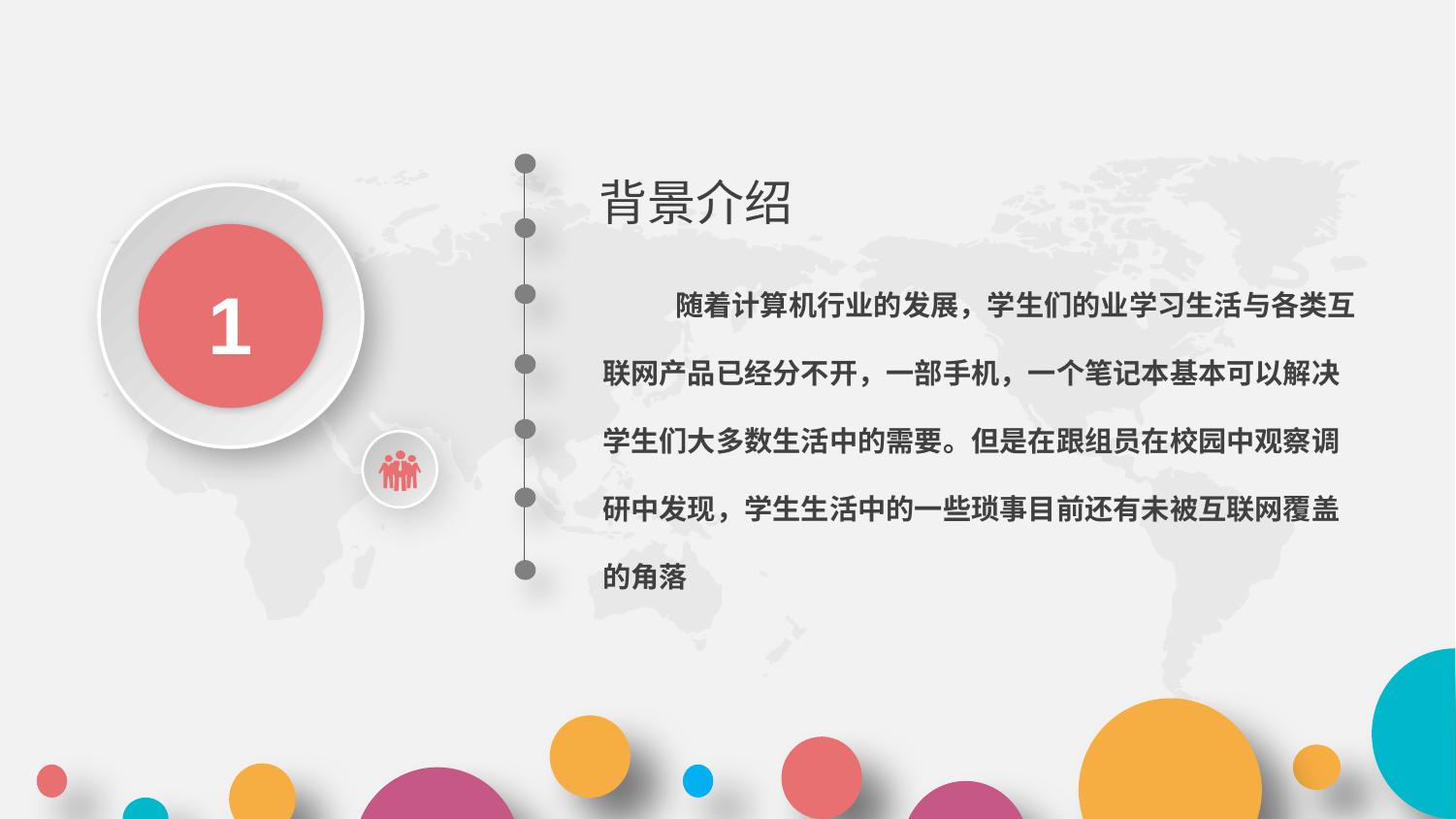

背景介绍

1

随着计算机行业的发展，学生们的业学习生活与各类互联网产品已经分不开，一部手机，一个笔记本基本可以解决学生们大多数生活中的需要。但是在跟组员在校园中观察调研中发现，学生生活中的一些琐事目前还有未被互联网覆盖的角落